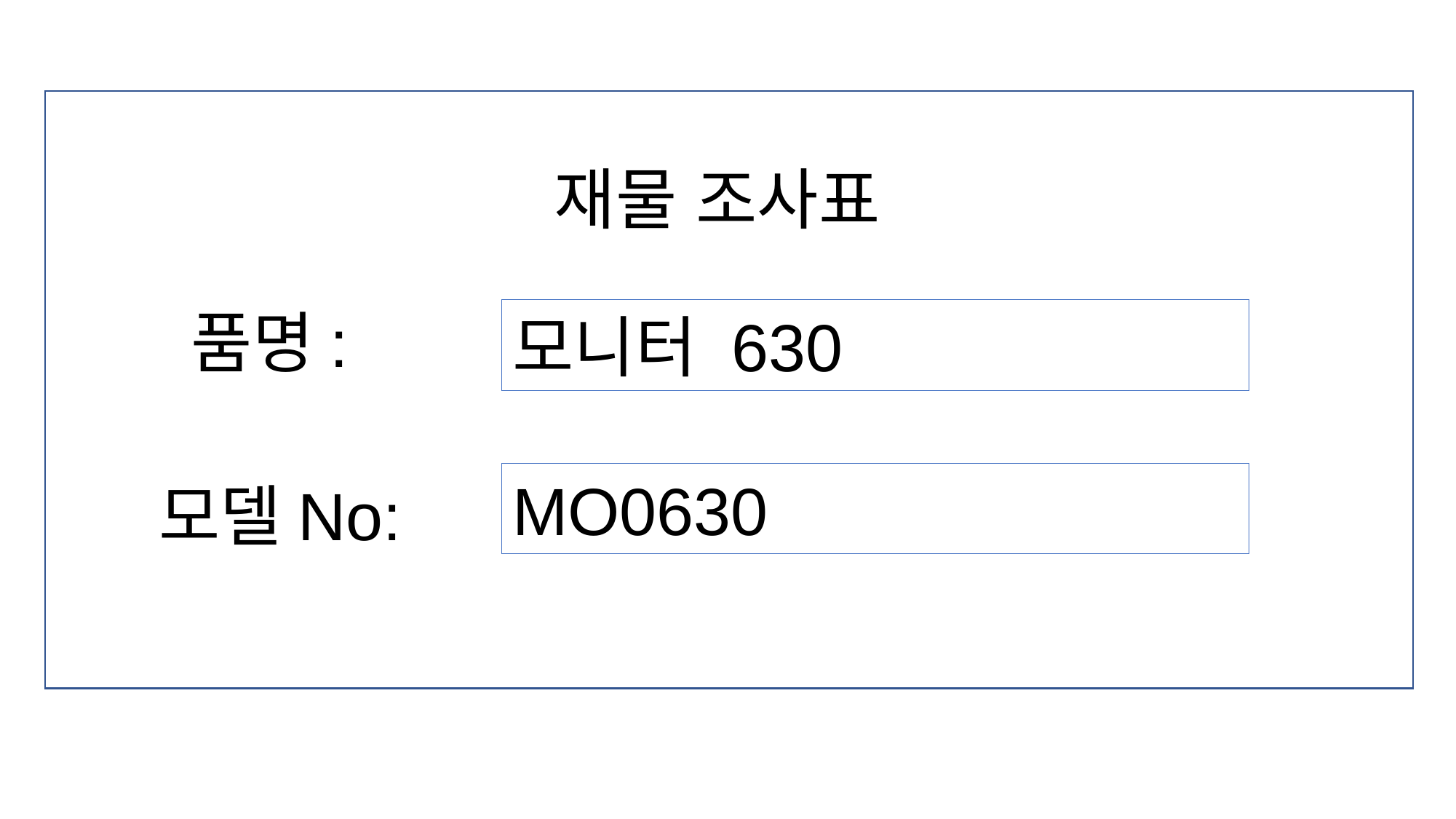

재물 조사표
품명:
모니터 630
MO0630
모델No: